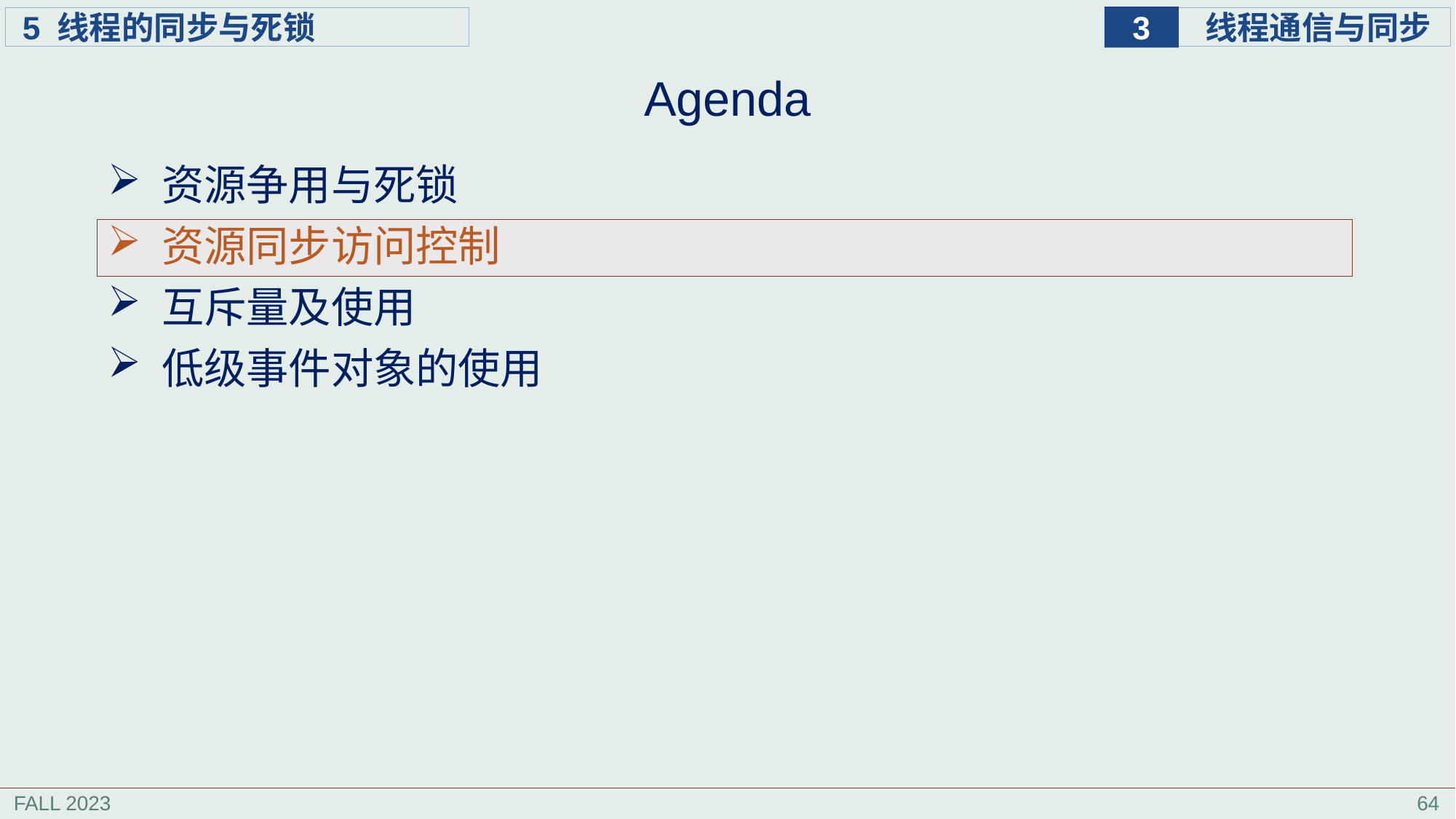

Agenda
 资源争用与死锁
 资源同步访问控制
 互斥量及使用
 低级事件对象的使用

 资源同步访问控制